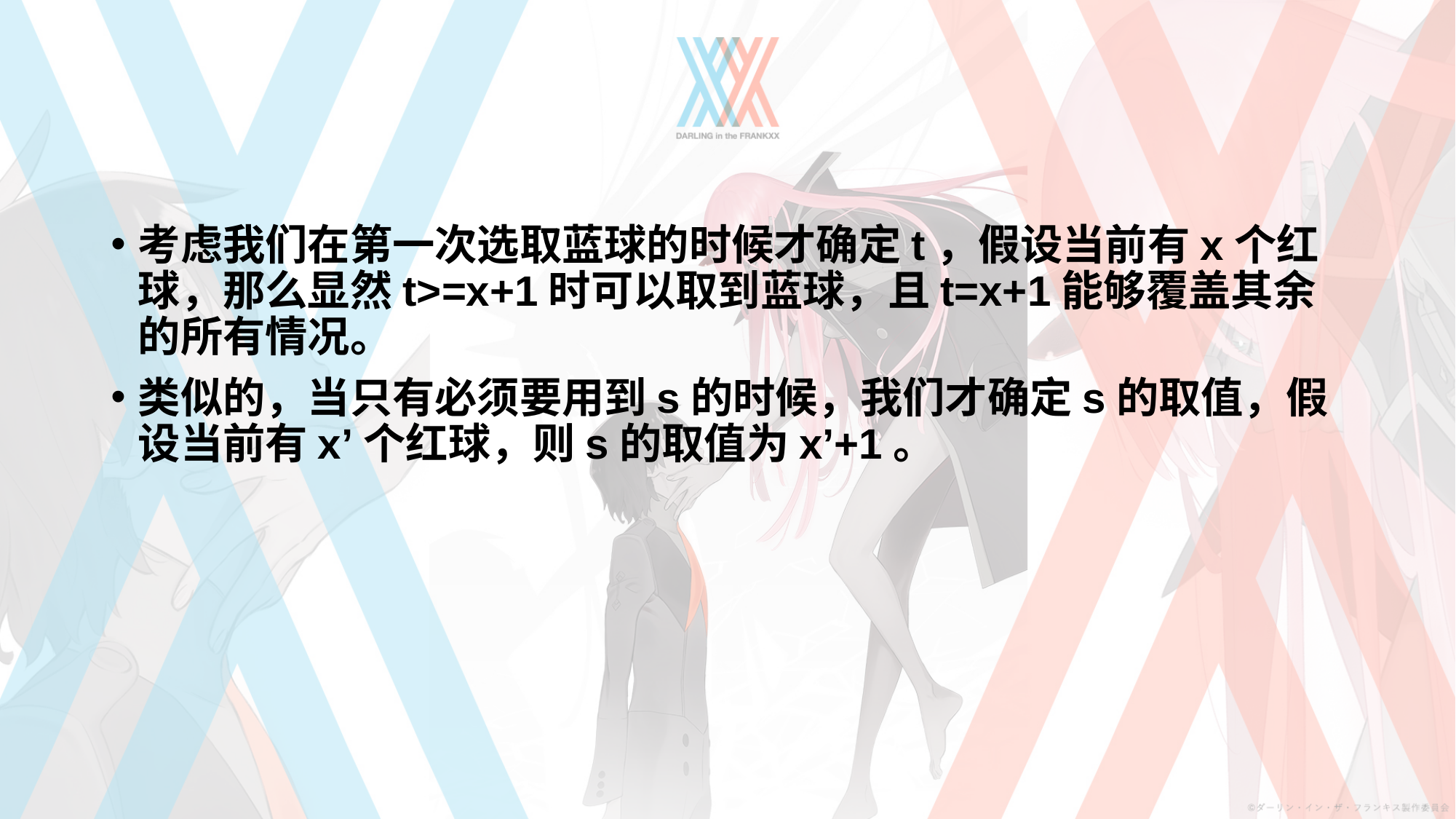

#
考虑我们在第一次选取蓝球的时候才确定t，假设当前有x个红球，那么显然t>=x+1时可以取到蓝球，且t=x+1能够覆盖其余的所有情况。
类似的，当只有必须要用到s的时候，我们才确定s的取值，假设当前有x’个红球，则s的取值为x’+1。